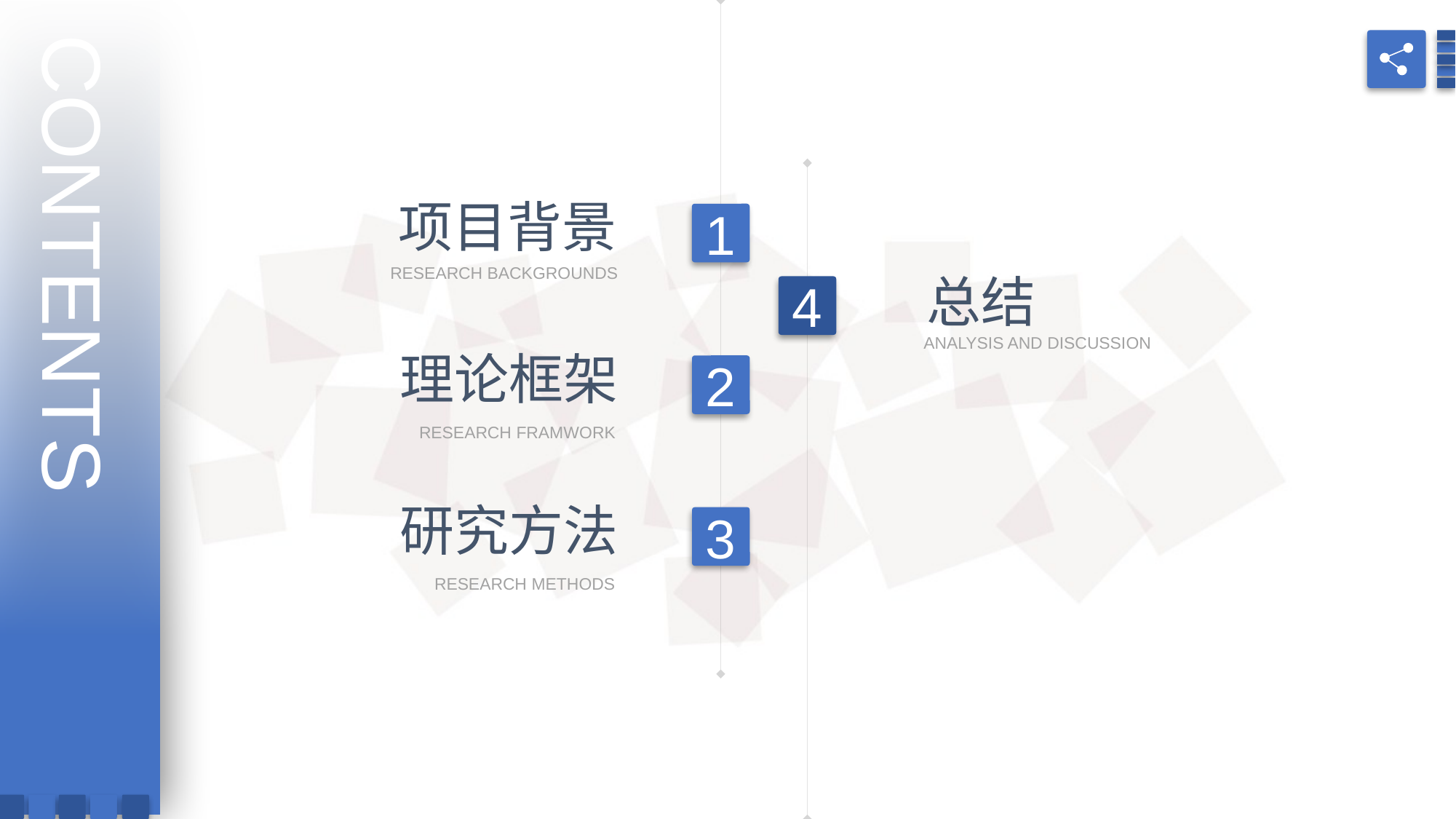

CONTENTS

项目背景
1
RESEARCH BACKGROUNDS
总结
4

ANALYSIS AND DISCUSSION
理论框架
2
RESEARCH FRAMWORK
研究方法
3
RESEARCH METHODS